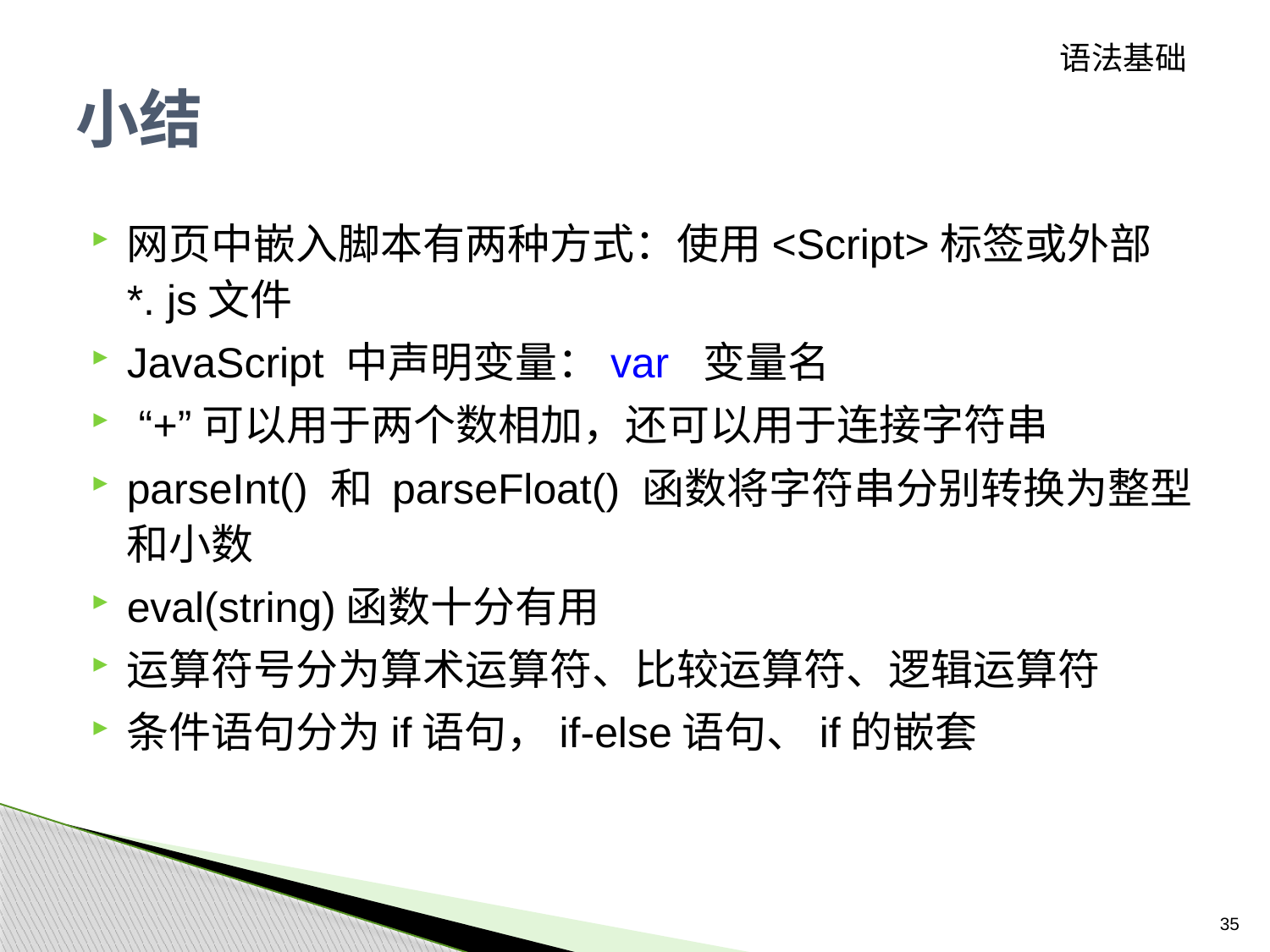

语法基础
# 小结
网页中嵌入脚本有两种方式：使用<Script>标签或外部 *. js文件
JavaScript 中声明变量：var  变量名
 “+”可以用于两个数相加，还可以用于连接字符串
parseInt() 和 parseFloat() 函数将字符串分别转换为整型和小数
eval(string)函数十分有用
运算符号分为算术运算符、比较运算符、逻辑运算符
条件语句分为if语句，if-else语句、if的嵌套
35